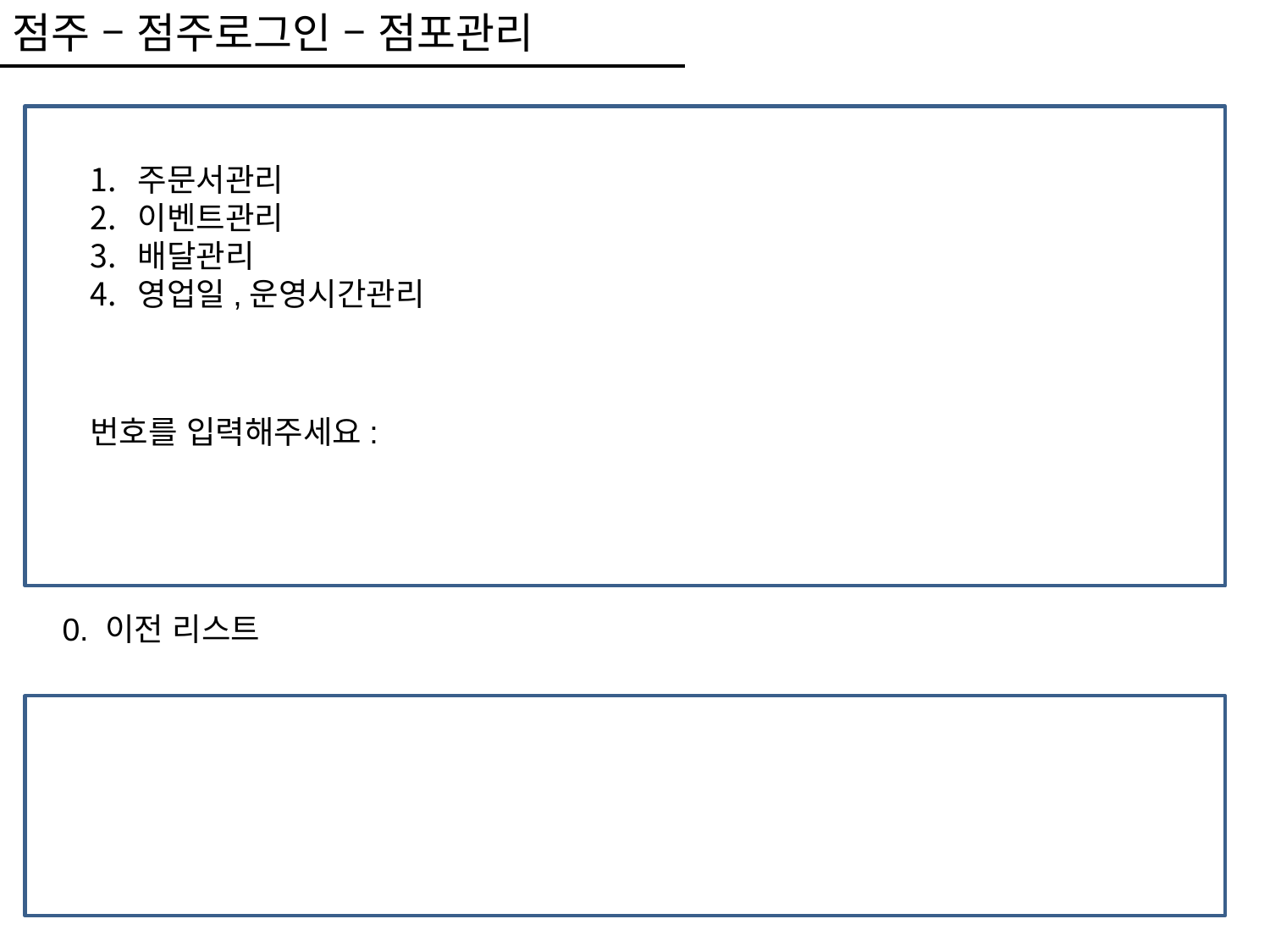

점주 – 점주로그인 – 점포관리

주문서관리
이벤트관리
배달관리
영업일,운영시간관리
번호를 입력해주세요:
0. 이전 리스트